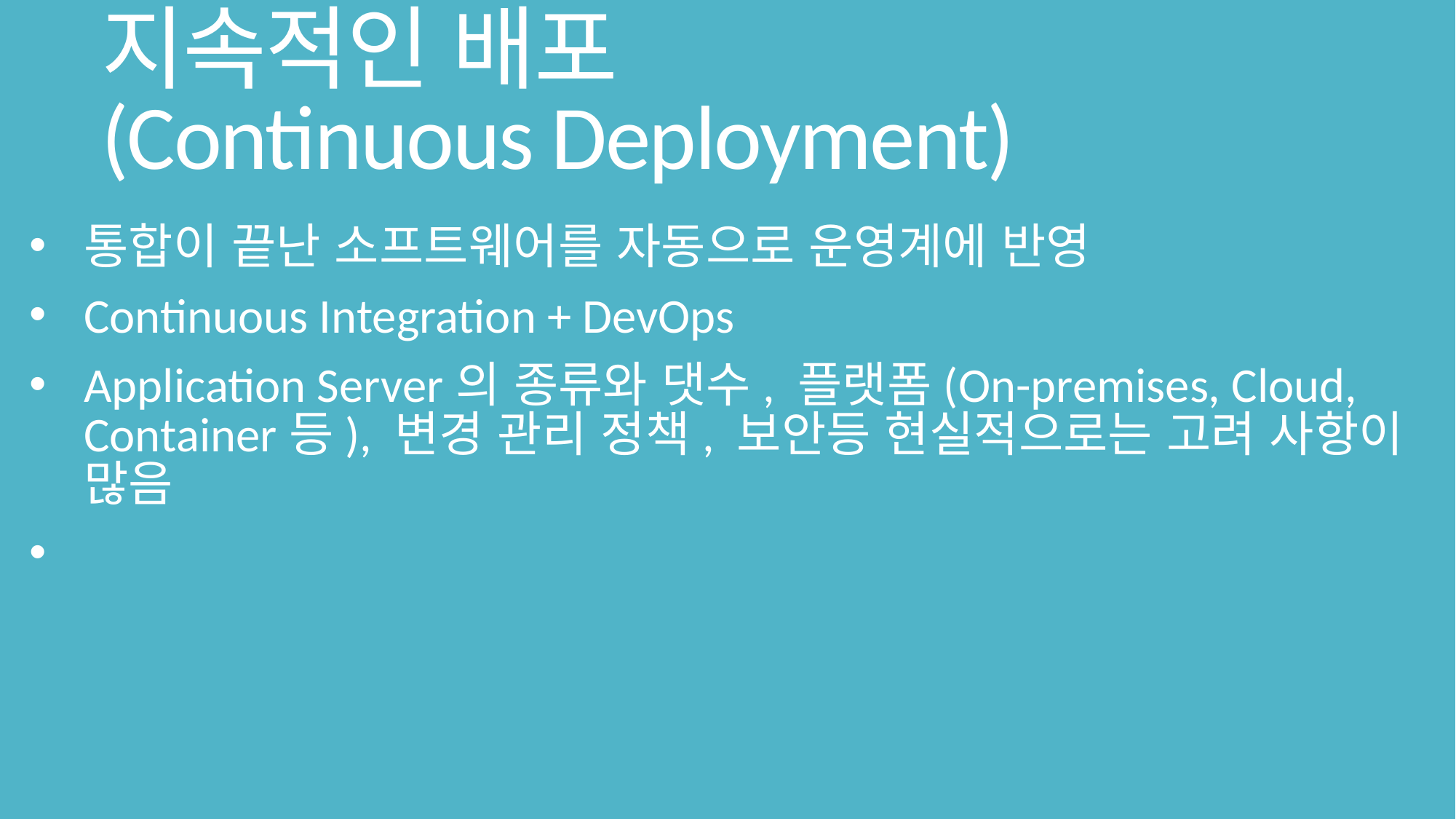

# 지속적인 배포 (Continuous Deployment)
통합이 끝난 소프트웨어를 자동으로 운영계에 반영
Continuous Integration + DevOps
Application Server의 종류와 댓수, 플랫폼(On-premises, Cloud, Container등), 변경 관리 정책, 보안등 현실적으로는 고려 사항이 많음